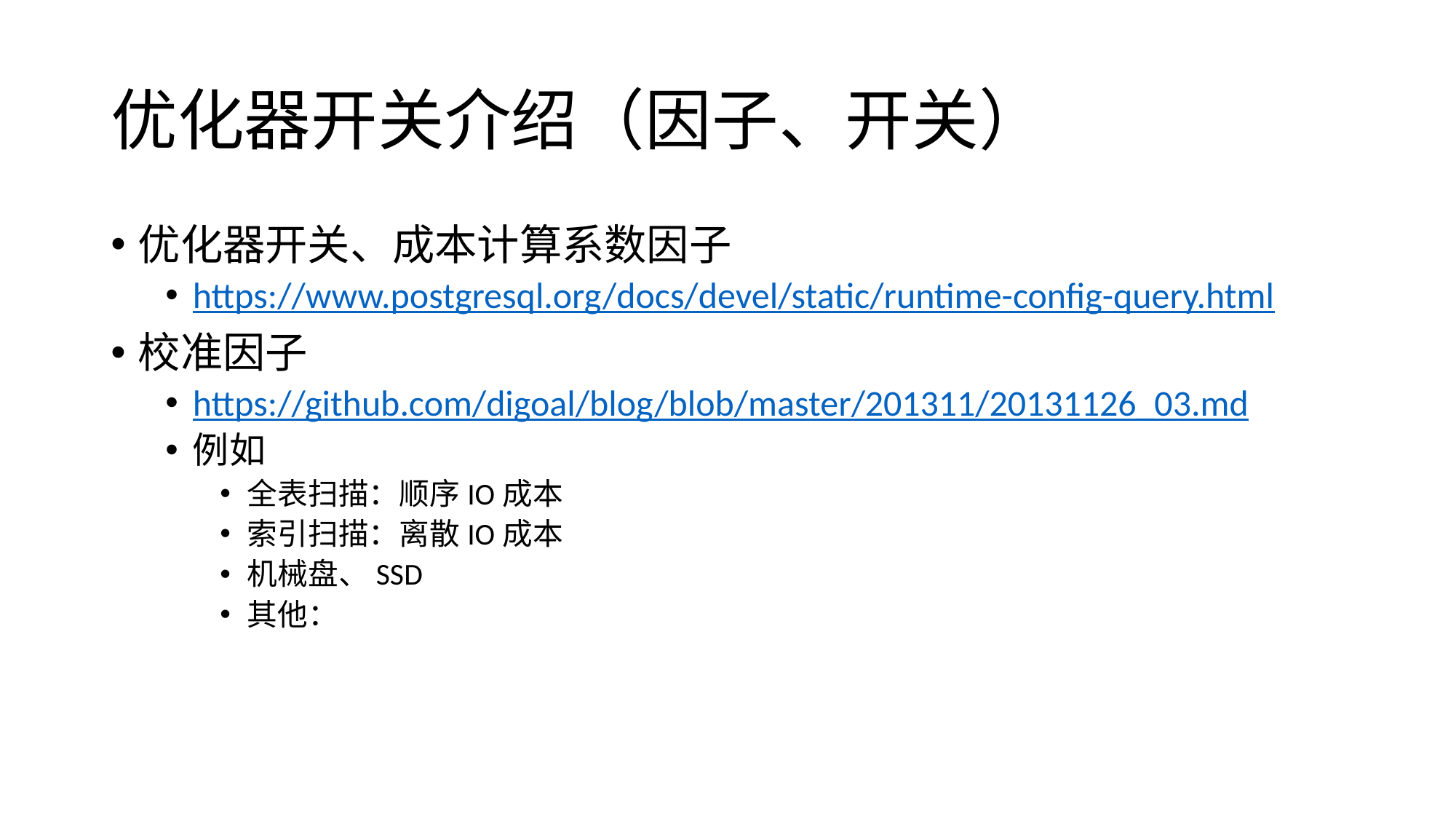

# 优化器开关介绍（因子、开关）
优化器开关、成本计算系数因子
https://www.postgresql.org/docs/devel/static/runtime-config-query.html
校准因子
https://github.com/digoal/blog/blob/master/201311/20131126_03.md
例如
全表扫描：顺序IO成本
索引扫描：离散IO成本
机械盘、SSD
其他：